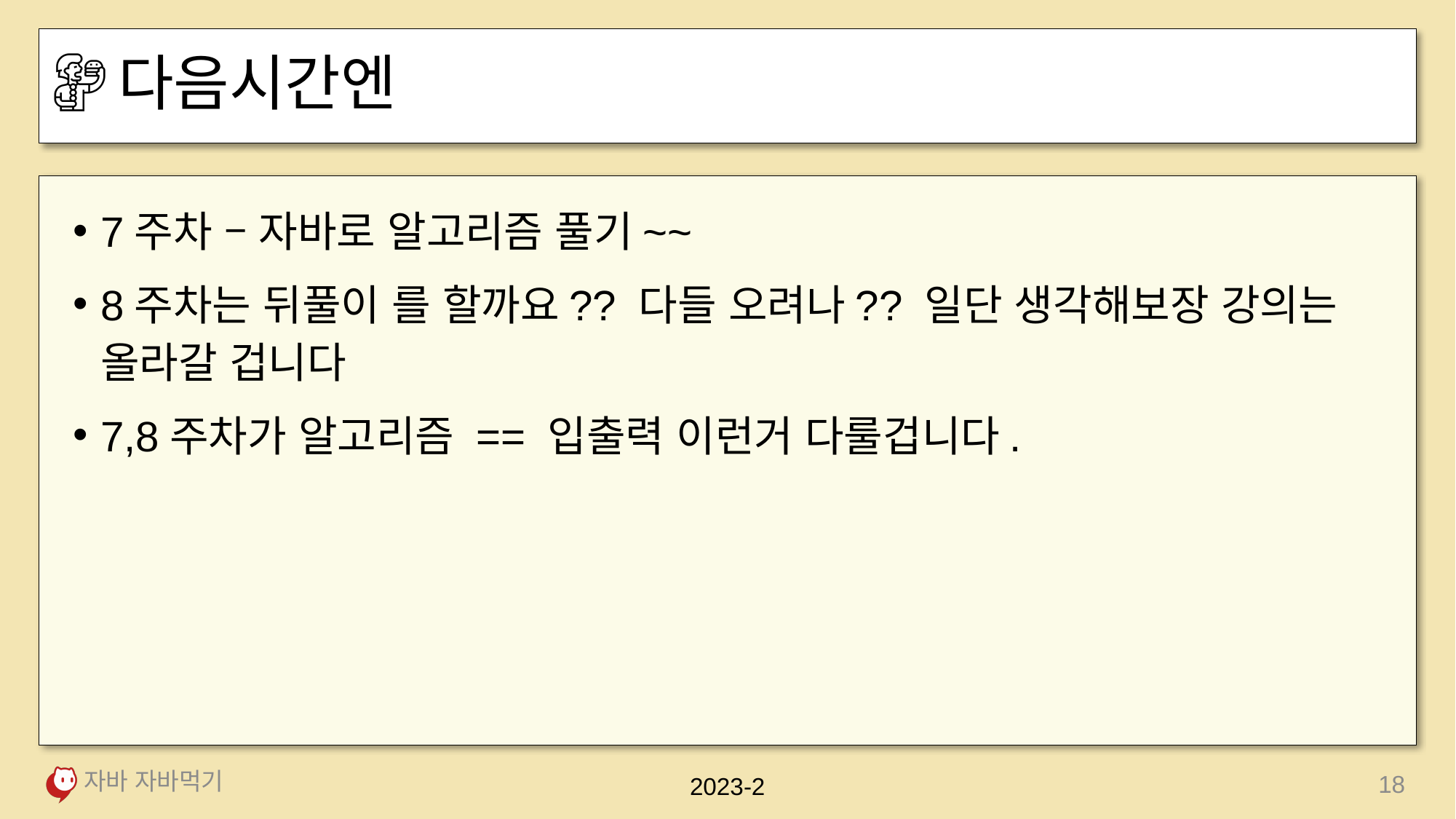

# 다음시간엔
7주차 – 자바로 알고리즘 풀기~~
8주차는 뒤풀이 를 할까요?? 다들 오려나?? 일단 생각해보장 강의는 올라갈 겁니다
7,8주차가 알고리즘 == 입출력 이런거 다룰겁니다.
자바 자바먹기
18